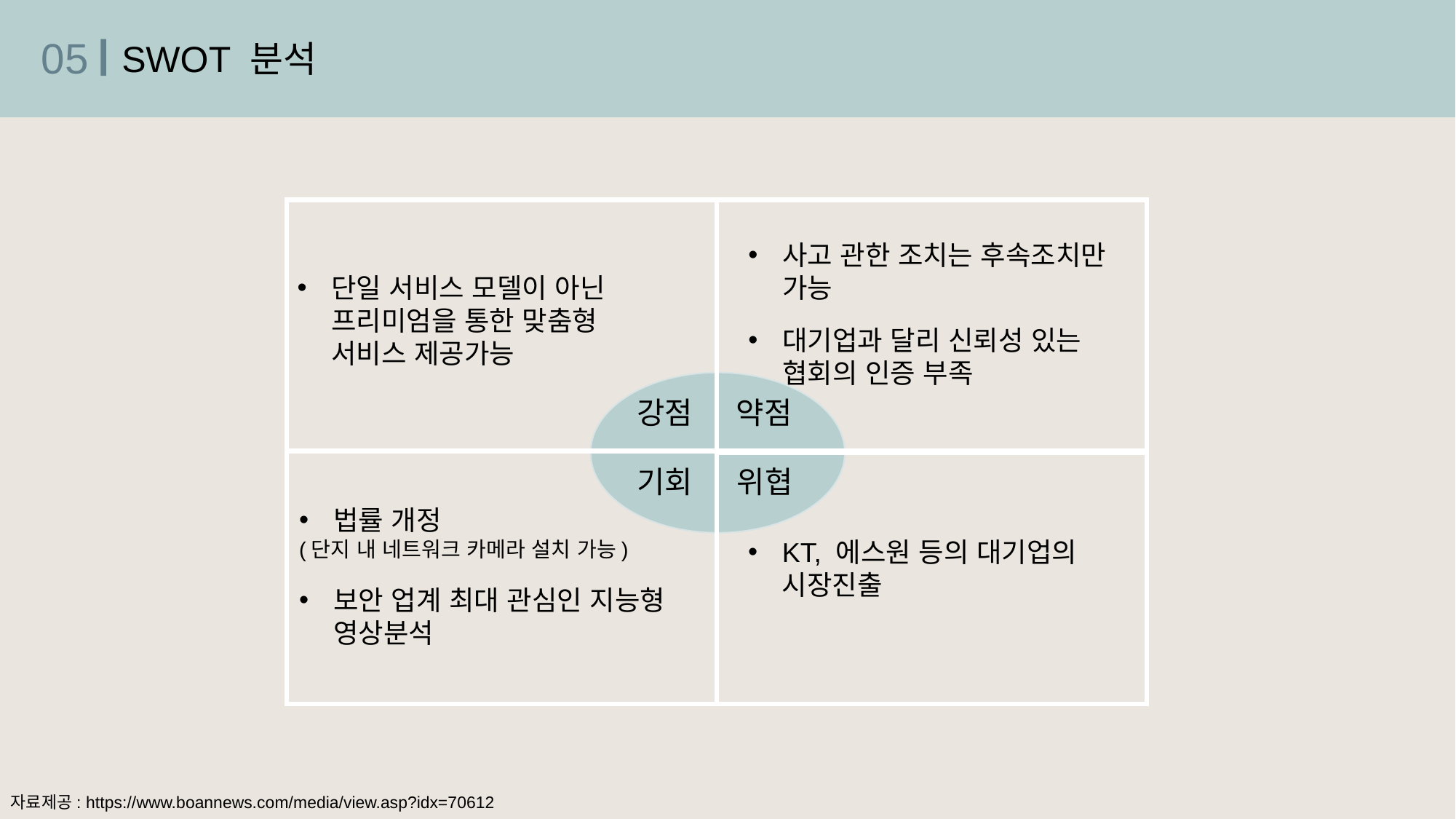

05
SWOT 분석

사고 관한 조치는 후속조치만 가능

대기업과 달리 신뢰성 있는 협회의 인증 부족
단일 서비스 모델이 아닌 프리미엄을 통한 맞춤형 서비스 제공가능

강점
약점

기회
위협
법률 개정
(단지 내 네트워크 카메라 설치 가능)

보안 업계 최대 관심인 지능형 영상분석

KT, 에스원 등의 대기업의 시장진출
자료제공: https://www.boannews.com/media/view.asp?idx=70612